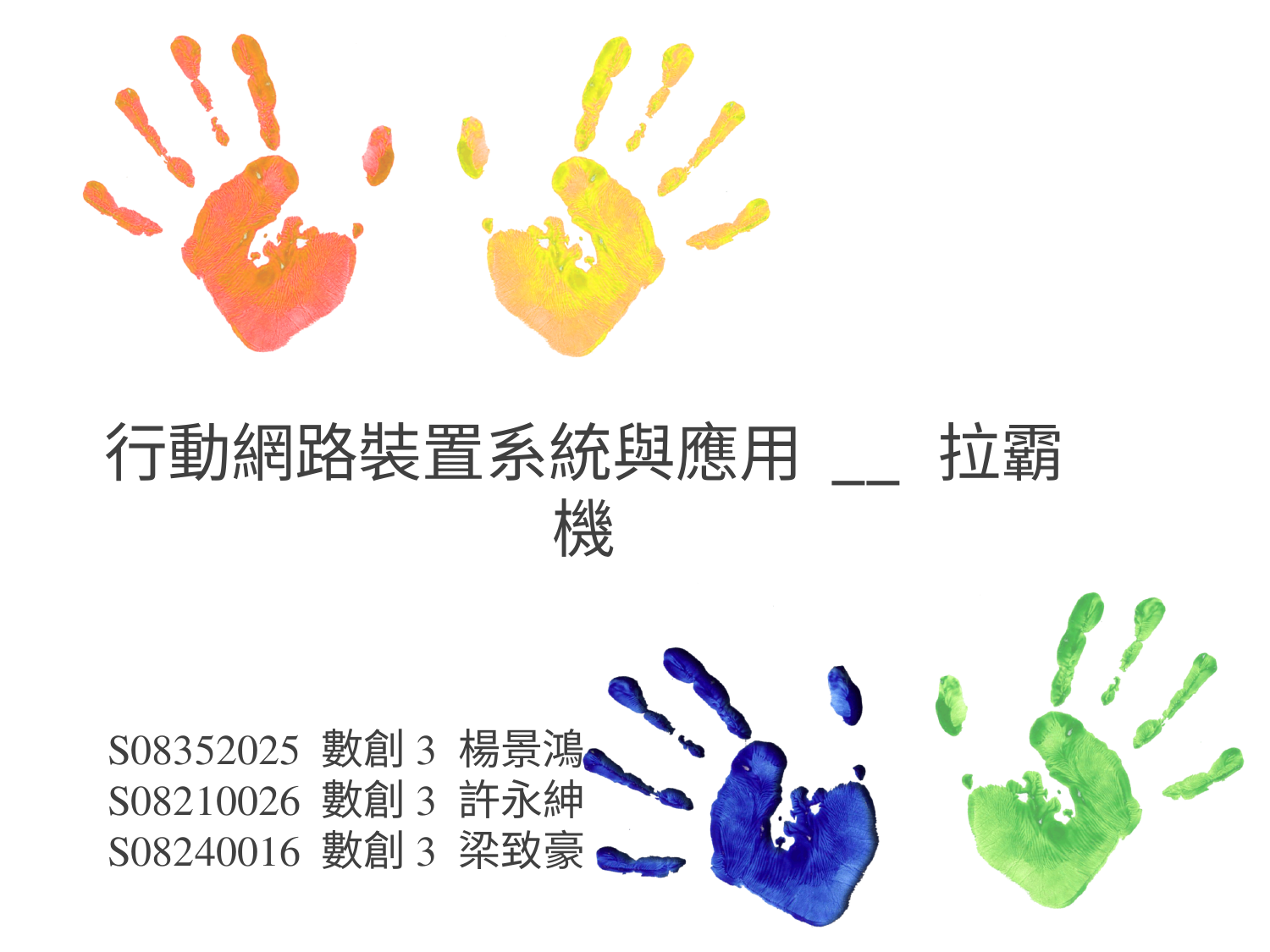

# 行動網路裝置系統與應用 __ 拉霸機
S08352025 數創3 楊景鴻
S08210026 數創3 許永紳
S08240016 數創3 梁致豪